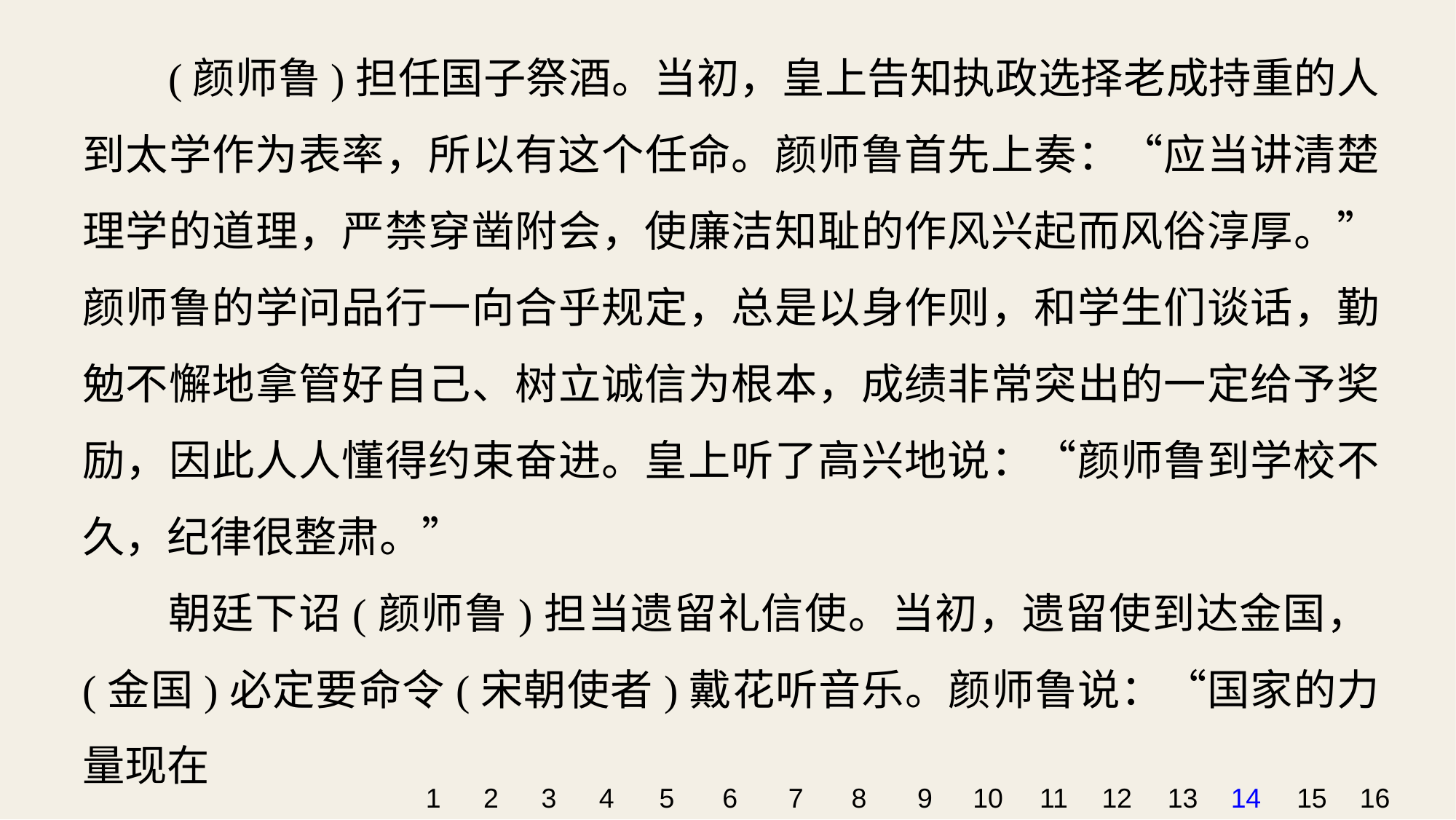

(颜师鲁)担任国子祭酒。当初，皇上告知执政选择老成持重的人到太学作为表率，所以有这个任命。颜师鲁首先上奏：“应当讲清楚理学的道理，严禁穿凿附会，使廉洁知耻的作风兴起而风俗淳厚。”颜师鲁的学问品行一向合乎规定，总是以身作则，和学生们谈话，勤勉不懈地拿管好自己、树立诚信为根本，成绩非常突出的一定给予奖励，因此人人懂得约束奋进。皇上听了高兴地说：“颜师鲁到学校不久，纪律很整肃。”
朝廷下诏(颜师鲁)担当遗留礼信使。当初，遗留使到达金国，(金国)必定要命令(宋朝使者)戴花听音乐。颜师鲁说：“国家的力量现在
1
2
3
4
5
6
7
8
9
10
11
12
13
14
15
16